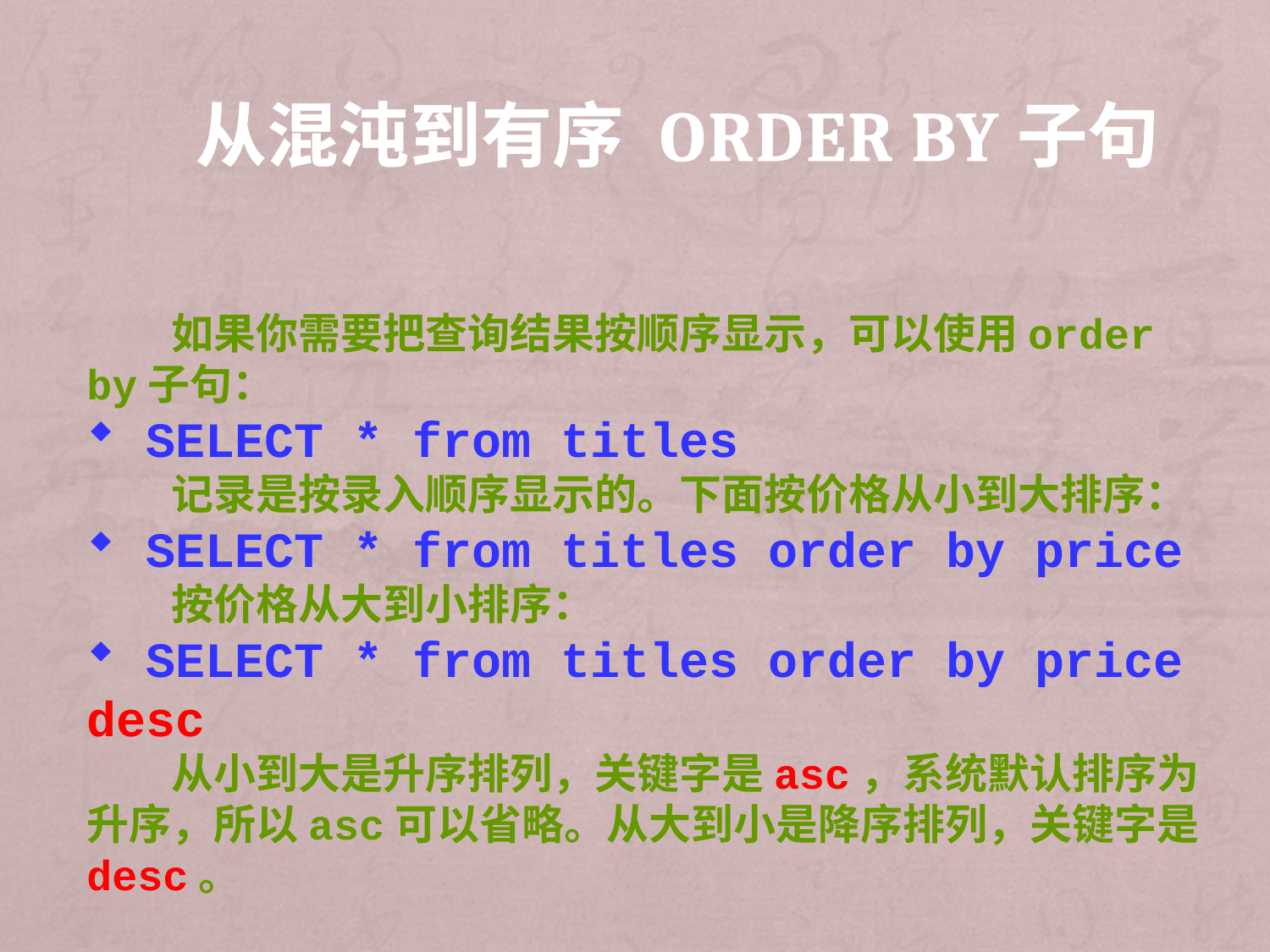

# 从混沌到有序 Order by子句
　　如果你需要把查询结果按顺序显示，可以使用order by子句：
 SELECT * from titles
　　记录是按录入顺序显示的。下面按价格从小到大排序：
 SELECT * from titles order by price
　　按价格从大到小排序：
 SELECT * from titles order by price desc
　　从小到大是升序排列，关键字是asc，系统默认排序为升序，所以asc可以省略。从大到小是降序排列，关键字是desc。